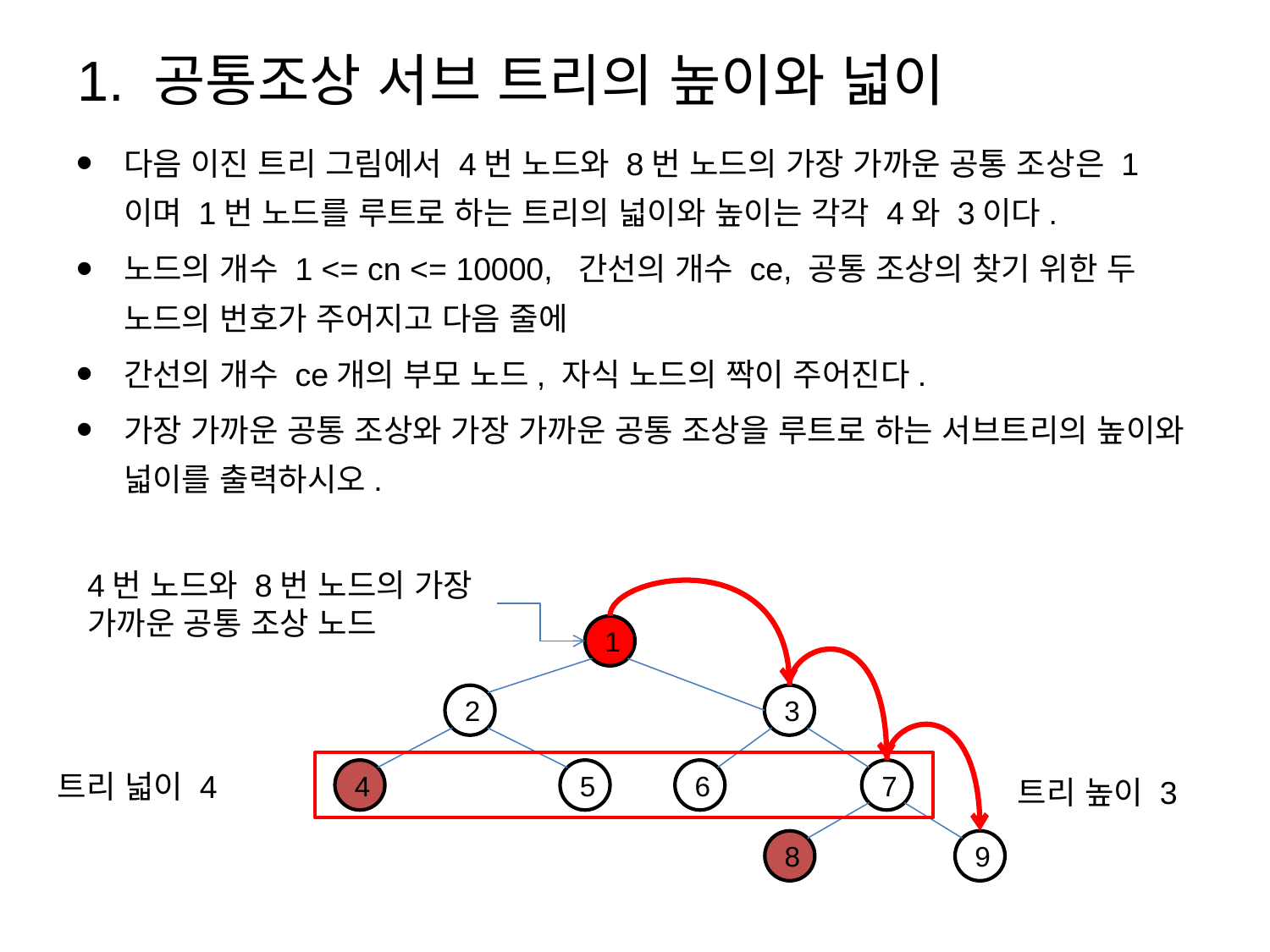

# 1. 공통조상 서브 트리의 높이와 넓이
다음 이진 트리 그림에서 4번 노드와 8번 노드의 가장 가까운 공통 조상은 1이며 1번 노드를 루트로 하는 트리의 넓이와 높이는 각각 4와 3이다.
노드의 개수 1 <= cn <= 10000,  간선의 개수 ce, 공통 조상의 찾기 위한 두 노드의 번호가 주어지고 다음 줄에
간선의 개수 ce개의 부모 노드, 자식 노드의 짝이 주어진다.
가장 가까운 공통 조상와 가장 가까운 공통 조상을 루트로 하는 서브트리의 높이와 넓이를 출력하시오.

4번 노드와 8번 노드의 가장 가까운 공통 조상 노드
1
2
3

트리 넓이 4
4
5
6
7
트리 높이 3
8
9